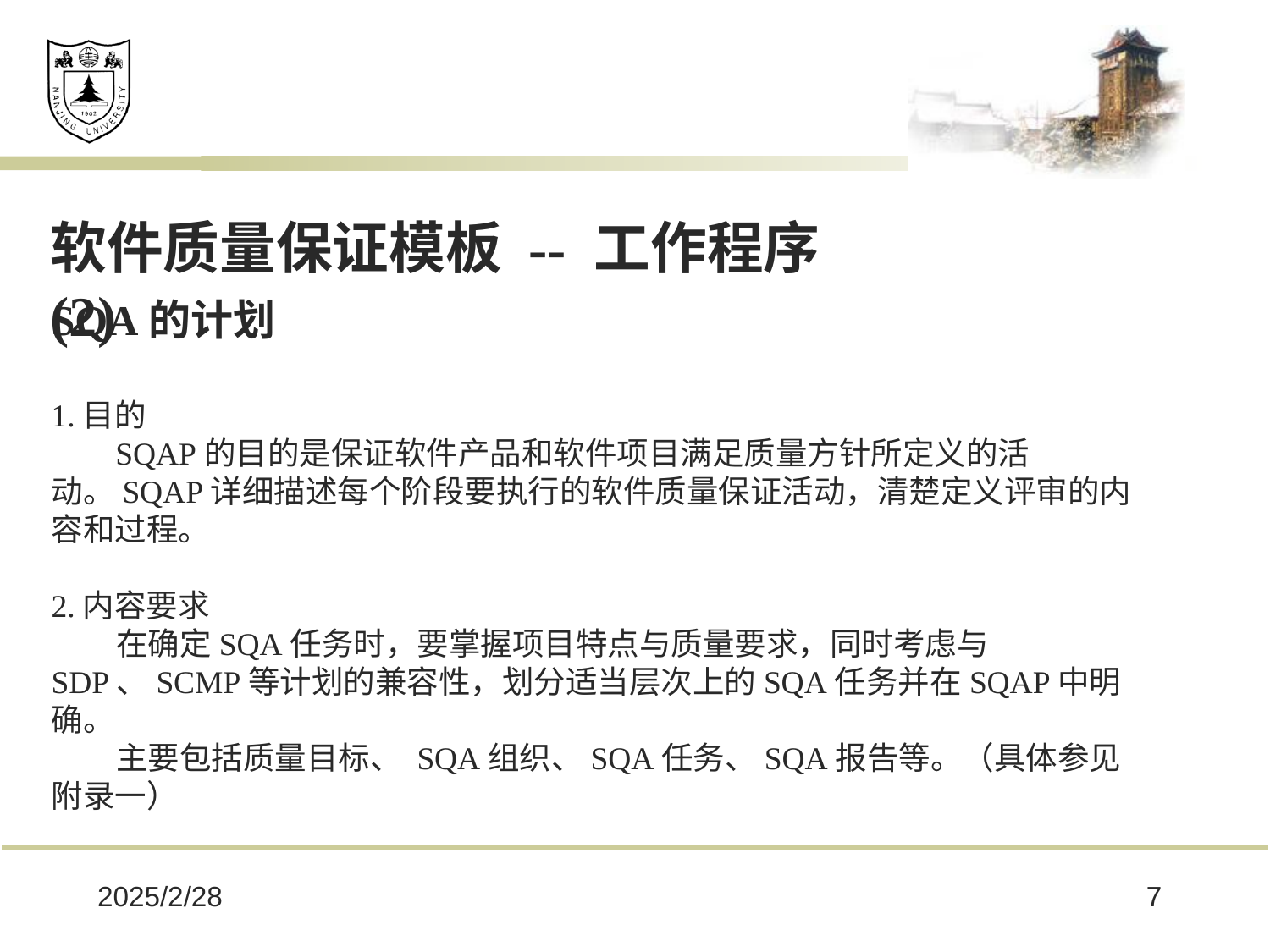

软件质量保证模板 -- 工作程序(2)
SQA的计划

1.目的
        SQAP的目的是保证软件产品和软件项目满足质量方针所定义的活动。SQAP详细描述每个阶段要执行的软件质量保证活动，清楚定义评审的内容和过程。

2.内容要求
        在确定SQA任务时，要掌握项目特点与质量要求，同时考虑与SDP、SCMP等计划的兼容性，划分适当层次上的SQA任务并在SQAP中明确。
        主要包括质量目标、 SQA组织、SQA任务、SQA报告等。（具体参见附录一）
2025/2/28
7